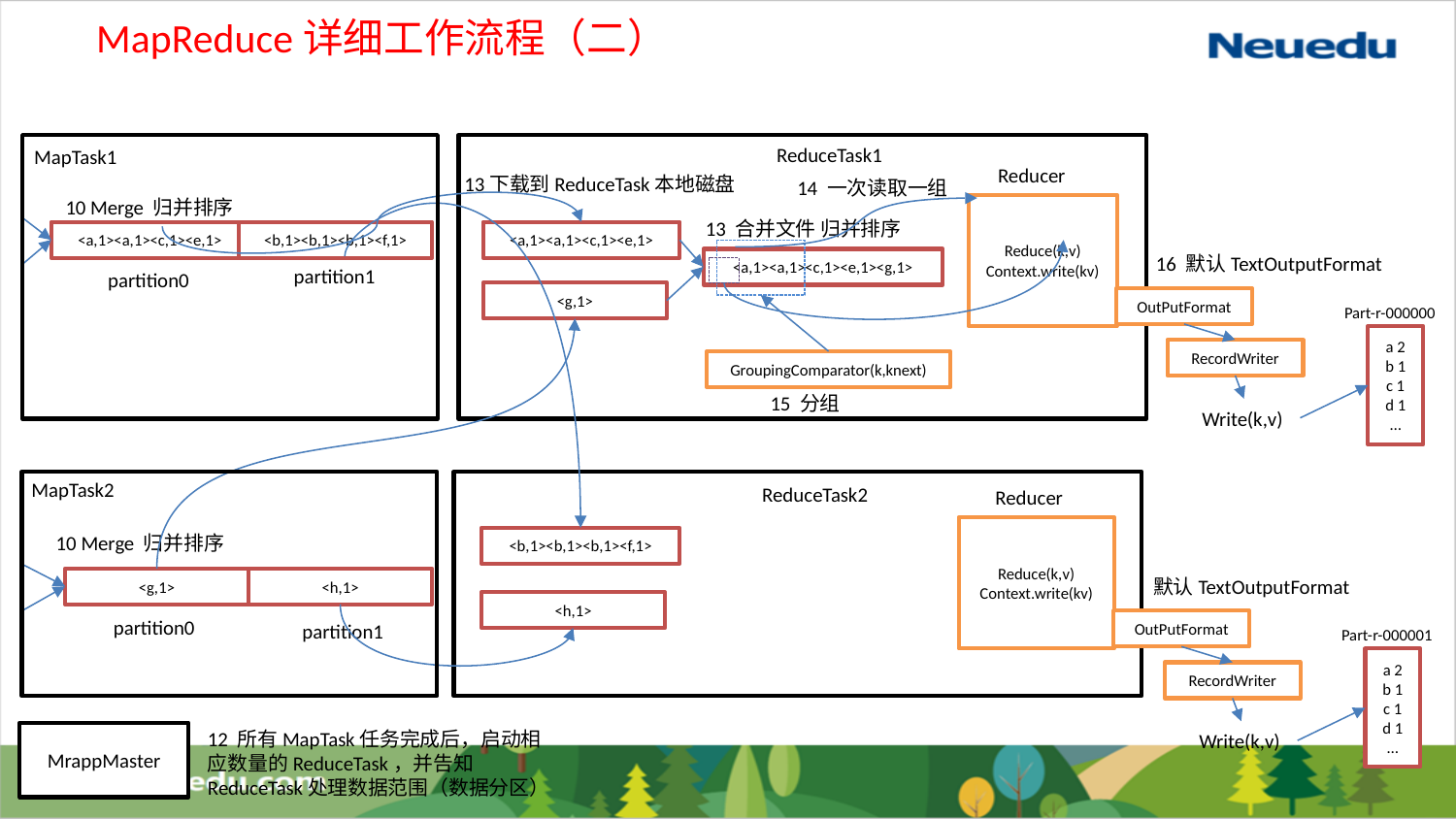

MapReduce详细工作流程（二）

ReduceTask1

MapTask1
Reducer
13下载到ReduceTask本地磁盘
14 一次读取一组
10 Merge 归并排序
Reduce(k,v)
Context.write(kv)
13 合并文件 归并排序
<a,1><a,1><c,1><e,1>
<b,1><b,1><b,1><f,1>
<a,1><a,1><c,1><e,1>

16 默认TextOutputFormat
<a,1><a,1><c,1><e,1><g,1>
partition1

partition0
<g,1>
OutPutFormat
Part-r-000000
a 2
b 1
c 1
d 1
…
RecordWriter
GroupingComparator(k,knext)
15 分组
Write(k,v)
MapTask2

ReduceTask2
Reducer
Reduce(k,v)
Context.write(kv)
10 Merge 归并排序
<b,1><b,1><b,1><f,1>
默认TextOutputFormat
<g,1>
<h,1>
<h,1>
partition0
OutPutFormat
partition1
Part-r-000001
a 2
b 1
c 1
d 1
…
RecordWriter
12 所有MapTask任务完成后，启动相应数量的ReduceTask，并告知ReduceTask处理数据范围（数据分区）
Write(k,v)
MrappMaster